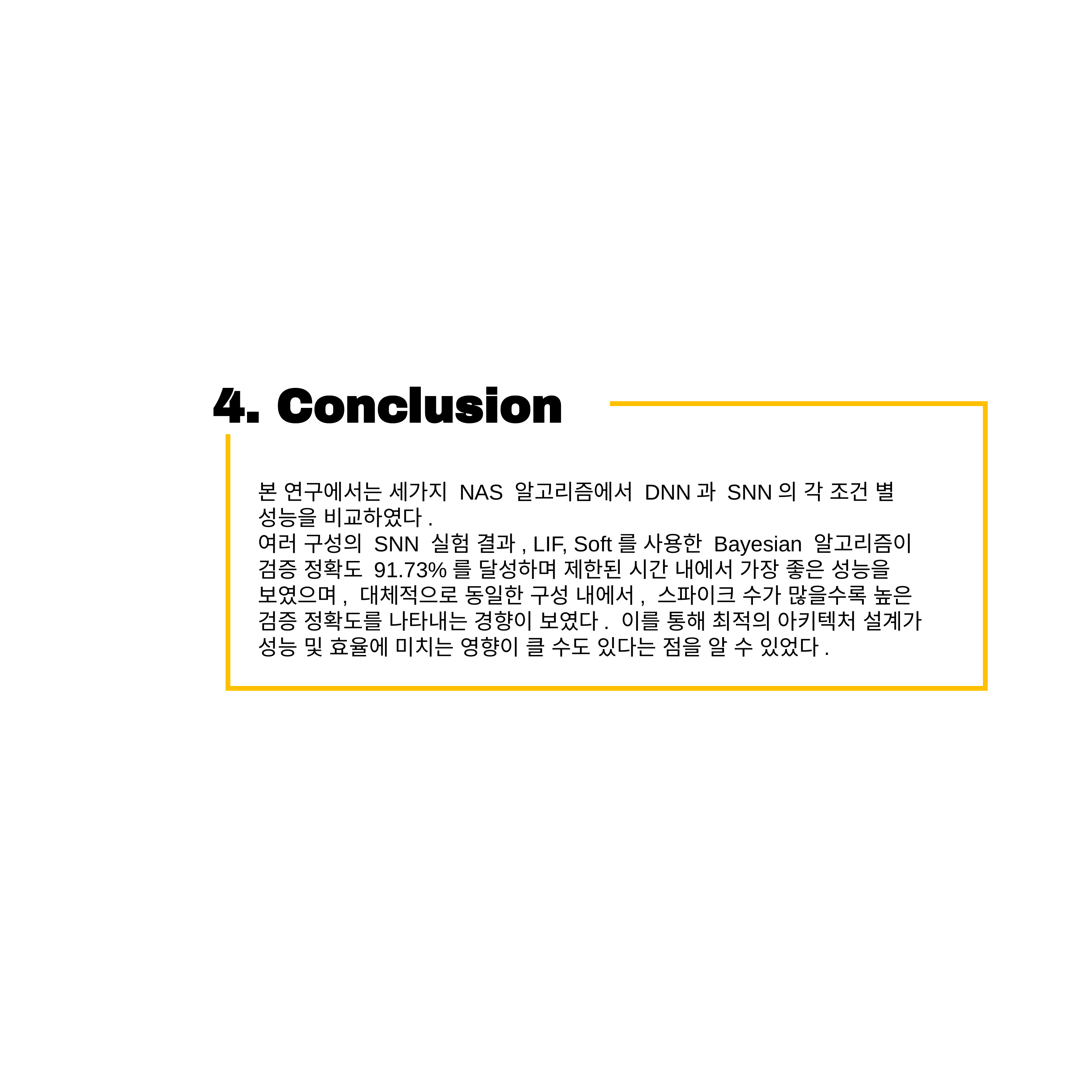

4. Conclusion

본 연구에서는 세가지 NAS 알고리즘에서 DNN과 SNN의 각 조건 별 성능을 비교하였다.
여러 구성의 SNN 실험 결과, LIF, Soft를 사용한 Bayesian 알고리즘이 검증 정확도 91.73%를 달성하며 제한된 시간 내에서 가장 좋은 성능을 보였으며, 대체적으로 동일한 구성 내에서, 스파이크 수가 많을수록 높은 검증 정확도를 나타내는 경향이 보였다. 이를 통해 최적의 아키텍처 설계가 성능 및 효율에 미치는 영향이 클 수도 있다는 점을 알 수 있었다.